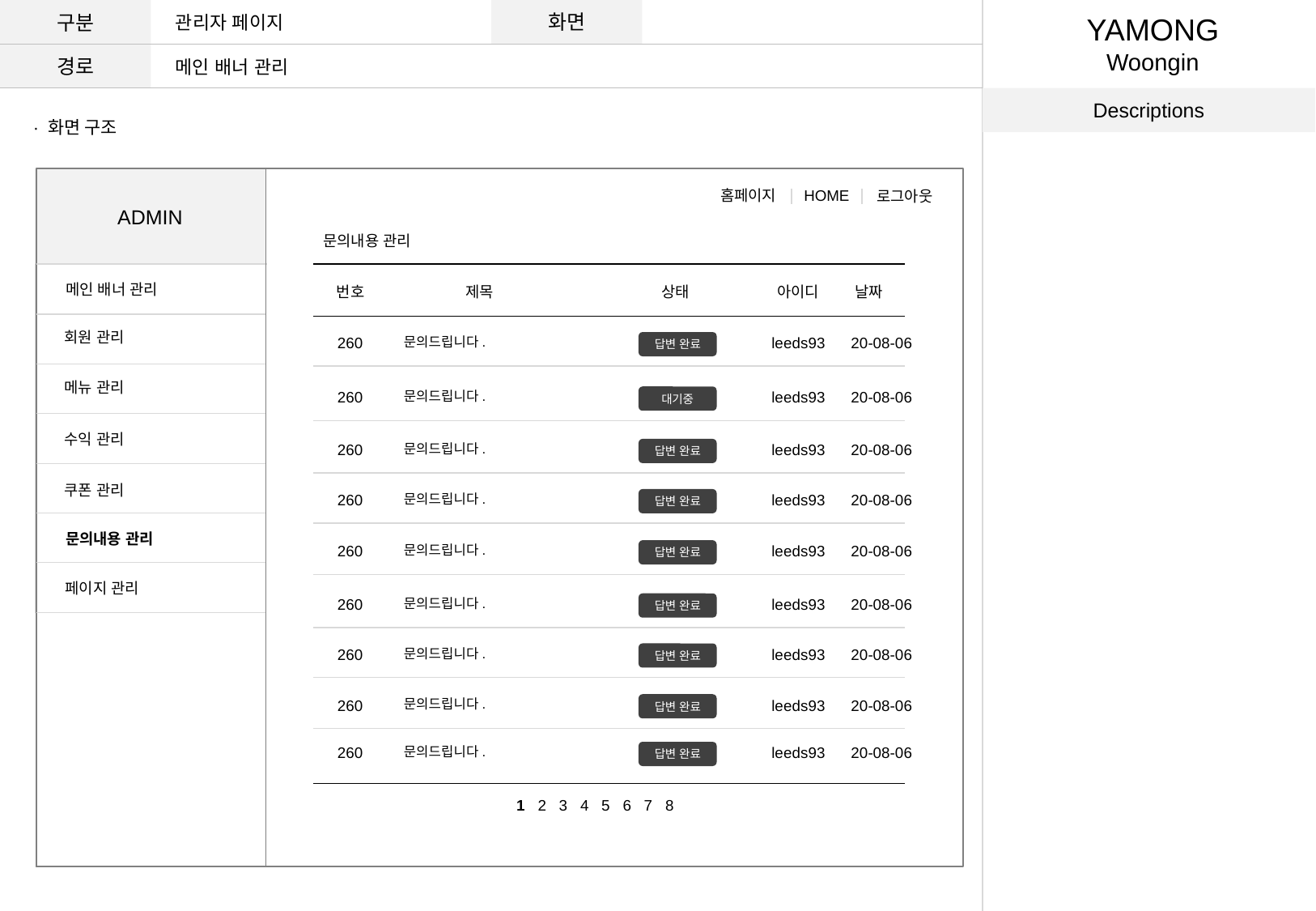

구분
화면
관리자 페이지
YAMONG
Woongin
경로
메인 배너 관리
Descriptions
· 화면 구조

홈페이지
HOME
로그아웃
ADMIN
문의내용 관리

메인 배너 관리
번호
제목
상태
아이디
날짜

회원 관리
260
문의드립니다.
leeds93
20-08-06
답변 완료

메뉴 관리
260
문의드립니다.
leeds93
20-08-06
대기중

수익 관리
260
문의드립니다.
leeds93
20-08-06
답변 완료

쿠폰 관리
260
문의드립니다.
leeds93
20-08-06
답변 완료

문의내용 관리
260
문의드립니다.
leeds93
20-08-06
답변 완료

페이지 관리
260
문의드립니다.
leeds93
20-08-06
답변 완료
260
문의드립니다.
leeds93
20-08-06
답변 완료
260
문의드립니다.
leeds93
20-08-06
답변 완료
260
문의드립니다.
leeds93
20-08-06
답변 완료
1   2   3   4   5   6   7   8